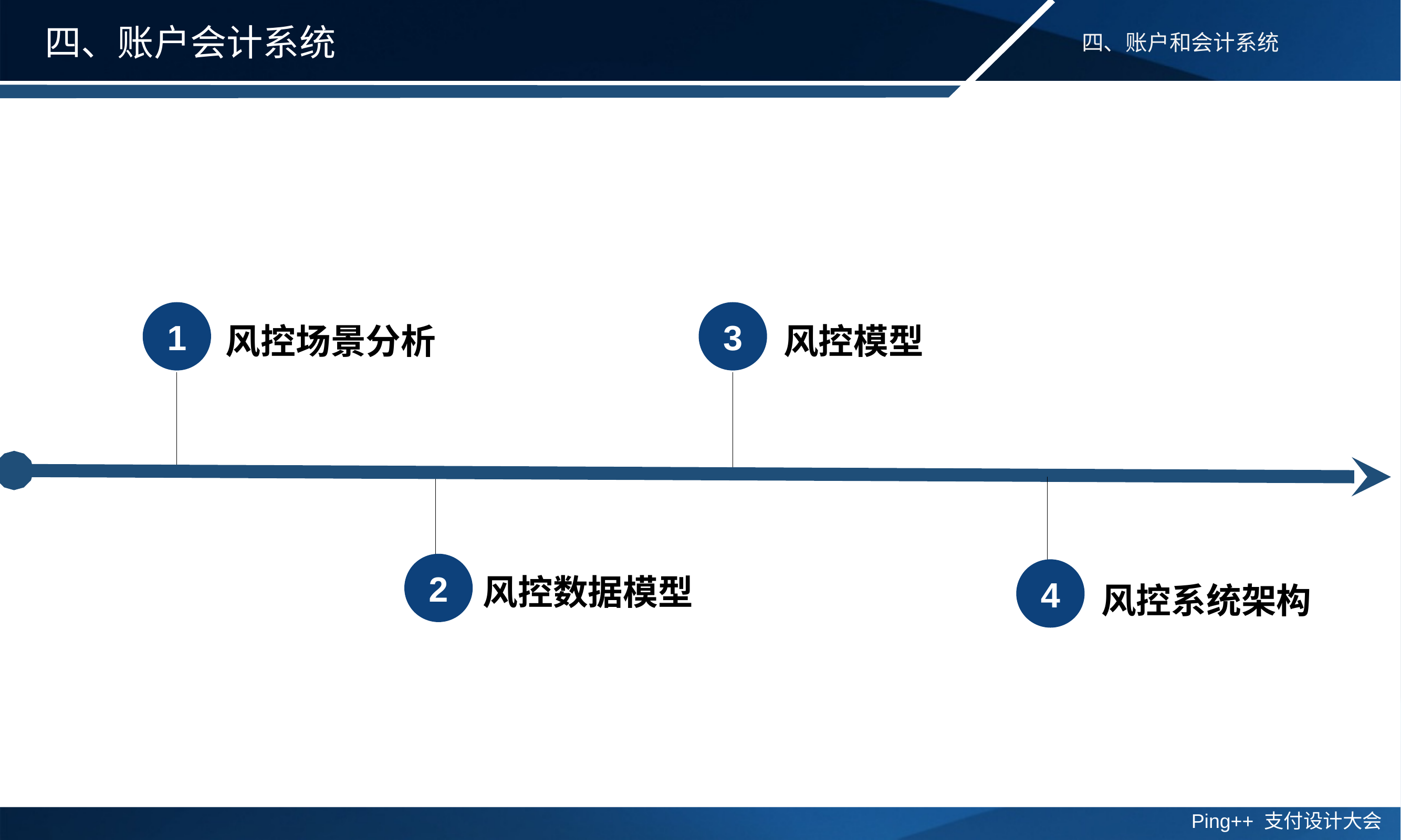

# 四、账户会计系统
1
3
风控场景分析
风控模型
2
4
风控数据模型
风控系统架构
Ping++ 支付设计大会